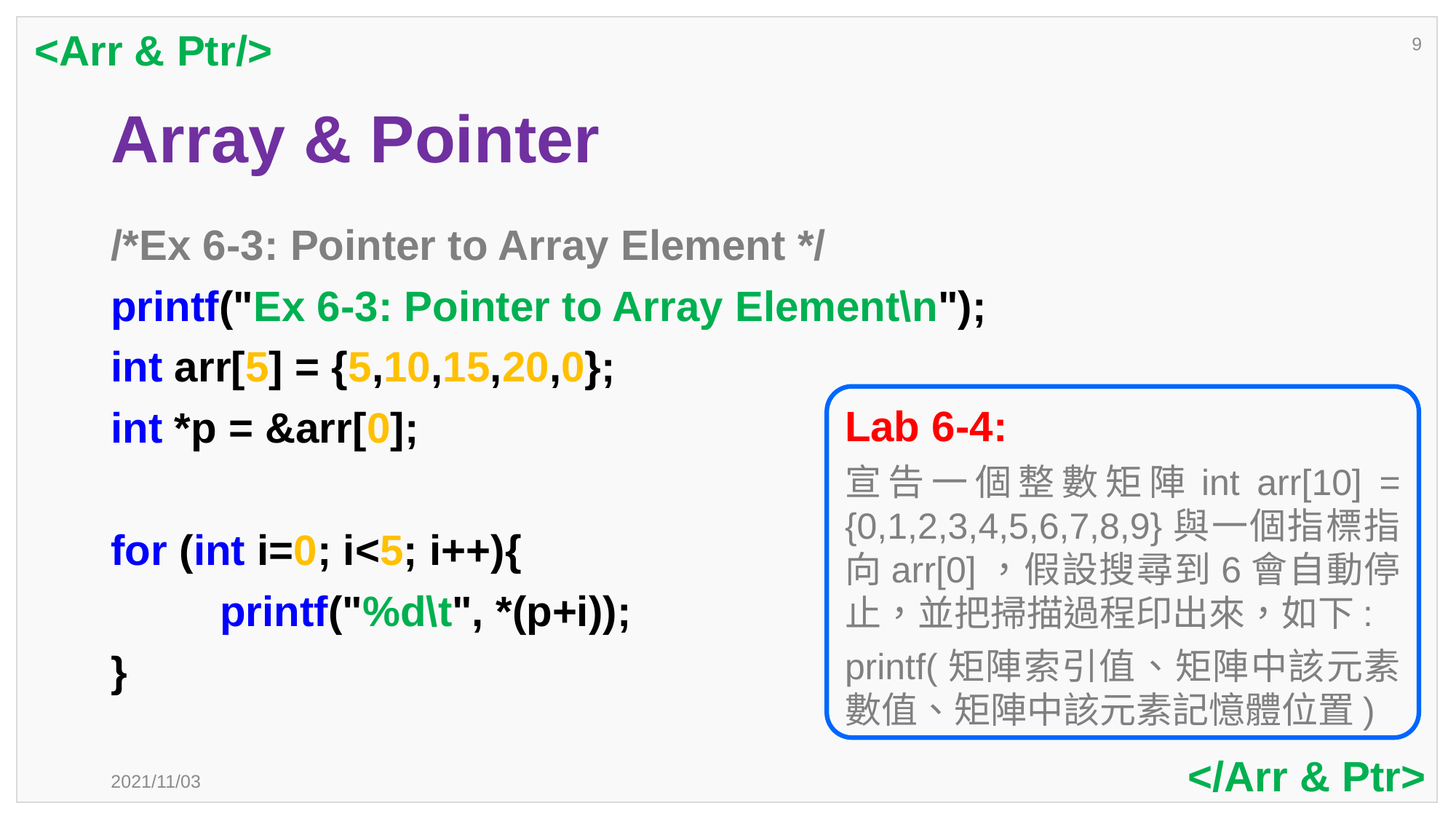

<Arr & Ptr/>
9
# Array & Pointer
/*Ex 6-3: Pointer to Array Element */
printf("Ex 6-3: Pointer to Array Element\n");
int arr[5] = {5,10,15,20,0};
int *p = &arr[0];

for (int i=0; i<5; i++){
	printf("%d\t", *(p+i));
}
Lab 6-4:
宣告一個整數矩陣int arr[10] = {0,1,2,3,4,5,6,7,8,9}與一個指標指向arr[0]，假設搜尋到6會自動停止，並把掃描過程印出來，如下:
printf(矩陣索引值、矩陣中該元素數值、矩陣中該元素記憶體位置)
</Arr & Ptr>
2021/11/03